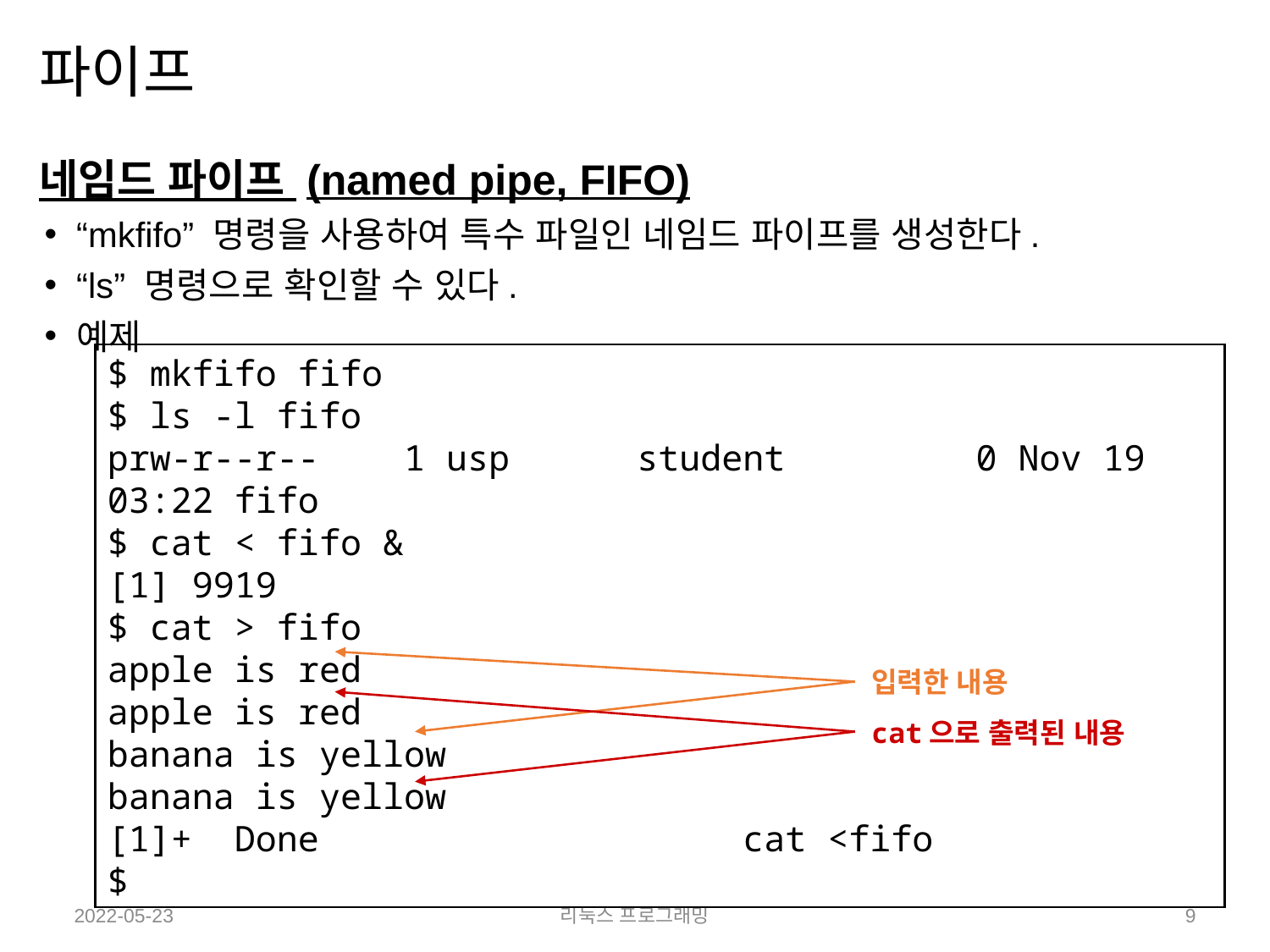

# 파이프
네임드 파이프 (named pipe, FIFO)
“mkfifo” 명령을 사용하여 특수 파일인 네임드 파이프를 생성한다.
“ls” 명령으로 확인할 수 있다.
예제

$ mkfifo fifo
$ ls -l fifo
prw-r--r--    1 usp      student         0 Nov 19 03:22 fifo
$ cat < fifo &
[1] 9919
$ cat > fifo
apple is red
apple is red
banana is yellow
banana is yellow
[1]+  Done                    cat <fifo
$
입력한 내용
cat으로 출력된 내용

2022-05-23
리눅스 프로그래밍
9